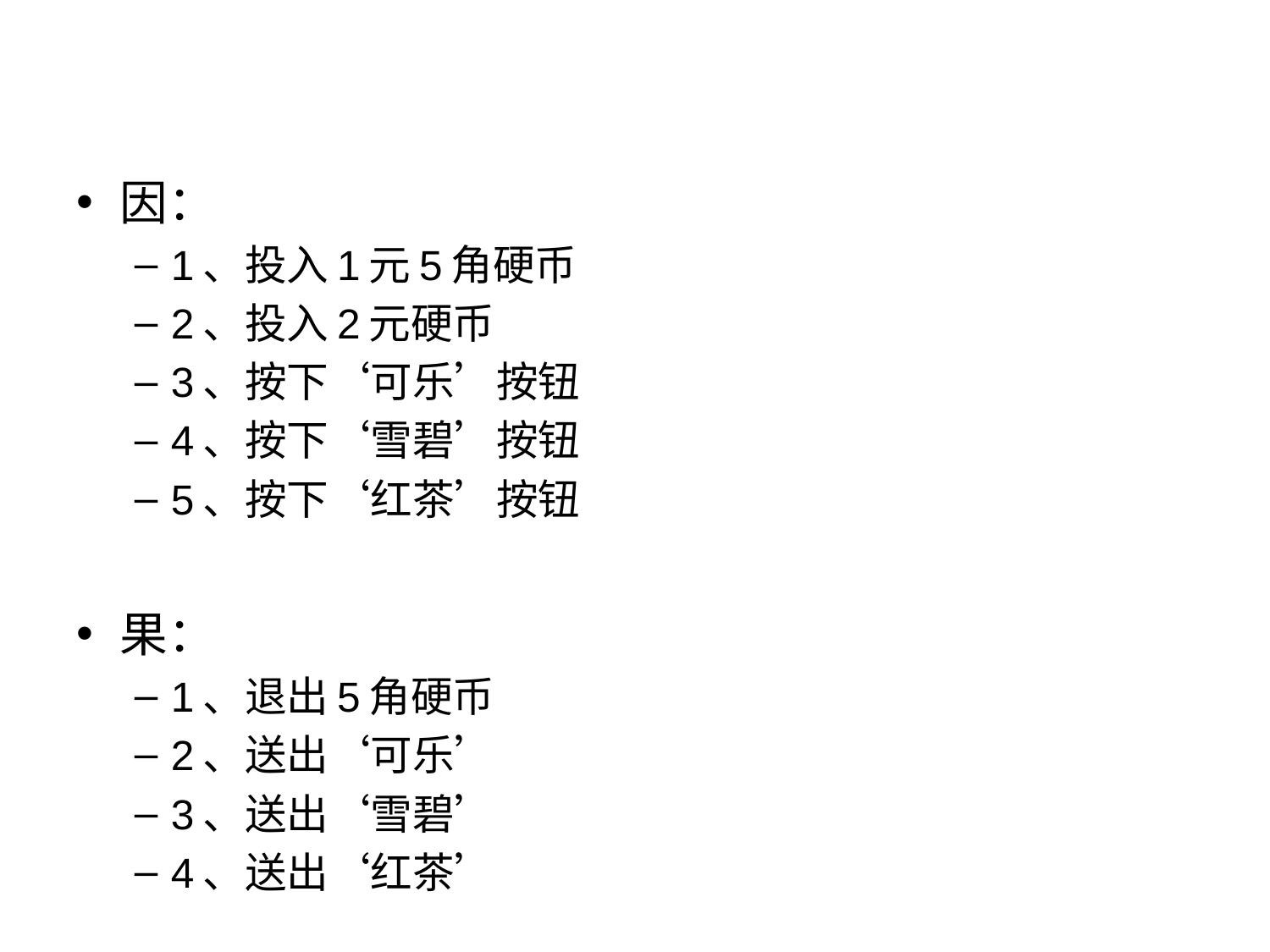

因：
1、投入1元5角硬币
2、投入2元硬币
3、按下‘可乐’按钮
4、按下‘雪碧’按钮
5、按下‘红茶’按钮

果：
1、退出5角硬币
2、送出‘可乐’
3、送出‘雪碧’
4、送出‘红茶’